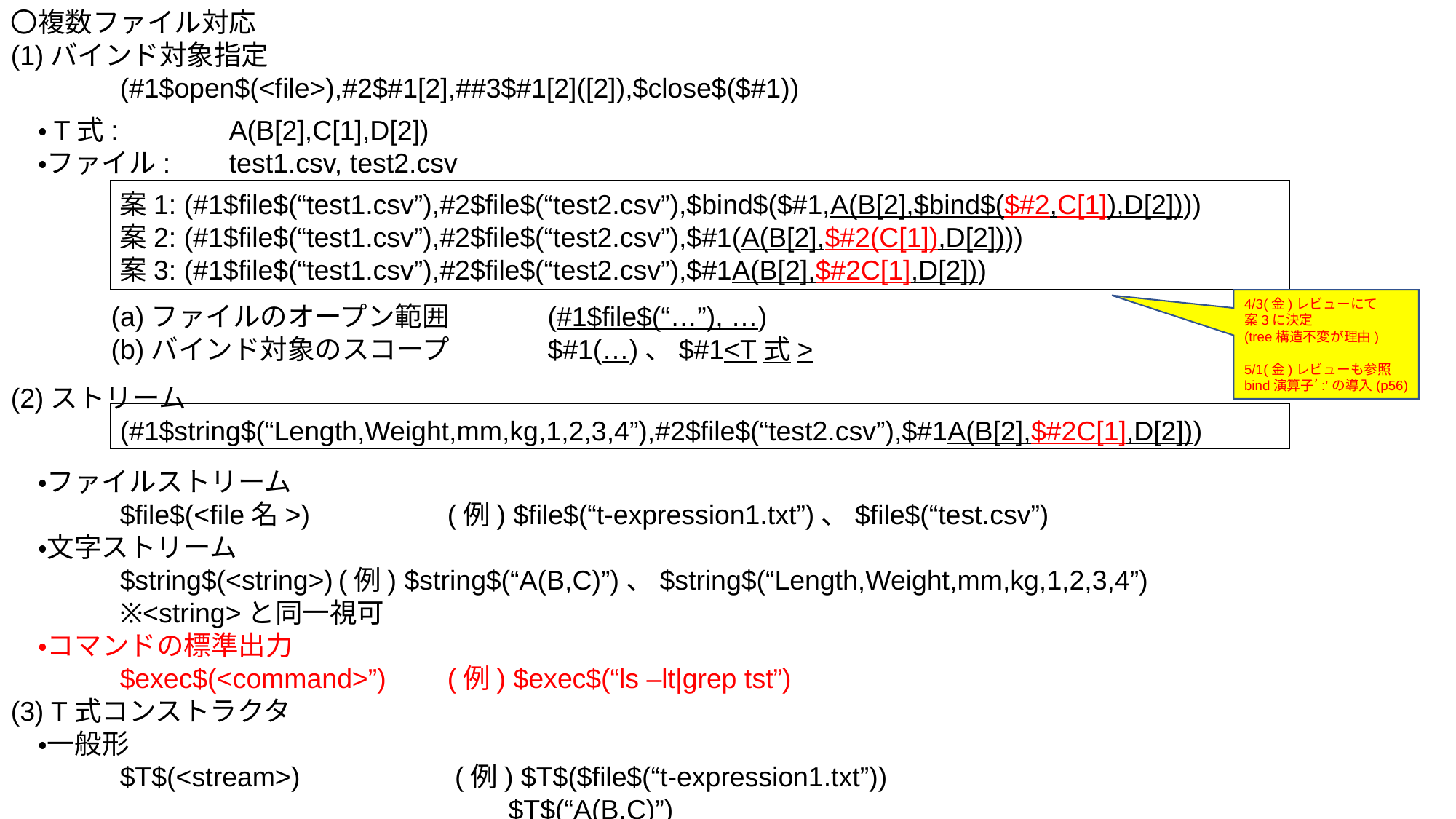

〇複数ファイル対応
(1)バインド対象指定
	(#1$open$(<file>),#2$#1[2],##3$#1[2]([2]),$close$($#1))
　・T式:		A(B[2],C[1],D[2])
　・ファイル:	test1.csv, test2.csv
	案1: (#1$file$(“test1.csv”),#2$file$(“test2.csv”),$bind$($#1,A(B[2],$bind$($#2,C[1]),D[2])))
	案2: (#1$file$(“test1.csv”),#2$file$(“test2.csv”),$#1(A(B[2],$#2(C[1]),D[2])))
	案3: (#1$file$(“test1.csv”),#2$file$(“test2.csv”),$#1A(B[2],$#2C[1],D[2]))

4/3(金)レビューにて
案3に決定
(tree構造不変が理由)

5/1(金)レビューも参照
bind演算子’:’の導入(p56)
(a)ファイルのオープン範囲	(#1$file$(“…”), …)
(b)バインド対象のスコープ	$#1(…)、$#1<T式>
(2)ストリーム
	(#1$string$(“Length,Weight,mm,kg,1,2,3,4”),#2$file$(“test2.csv”),$#1A(B[2],$#2C[1],D[2]))
　・ファイルストリーム
$file$(<file名>)		(例) $file$(“t-expression1.txt”)、$file$(“test.csv”)
　・文字ストリーム
	$string$(<string>)	(例) $string$(“A(B,C)”)、$string$(“Length,Weight,mm,kg,1,2,3,4”)
	※<string>と同一視可
　・コマンドの標準出力
	$exec$(<command>”)	(例) $exec$(“ls –lt|grep tst”)
(3) T式コンストラクタ
　・一般形
	$T$(<stream>)		 (例) $T$($file$(“t-expression1.txt”))
				        $T$(“A(B,C)”)